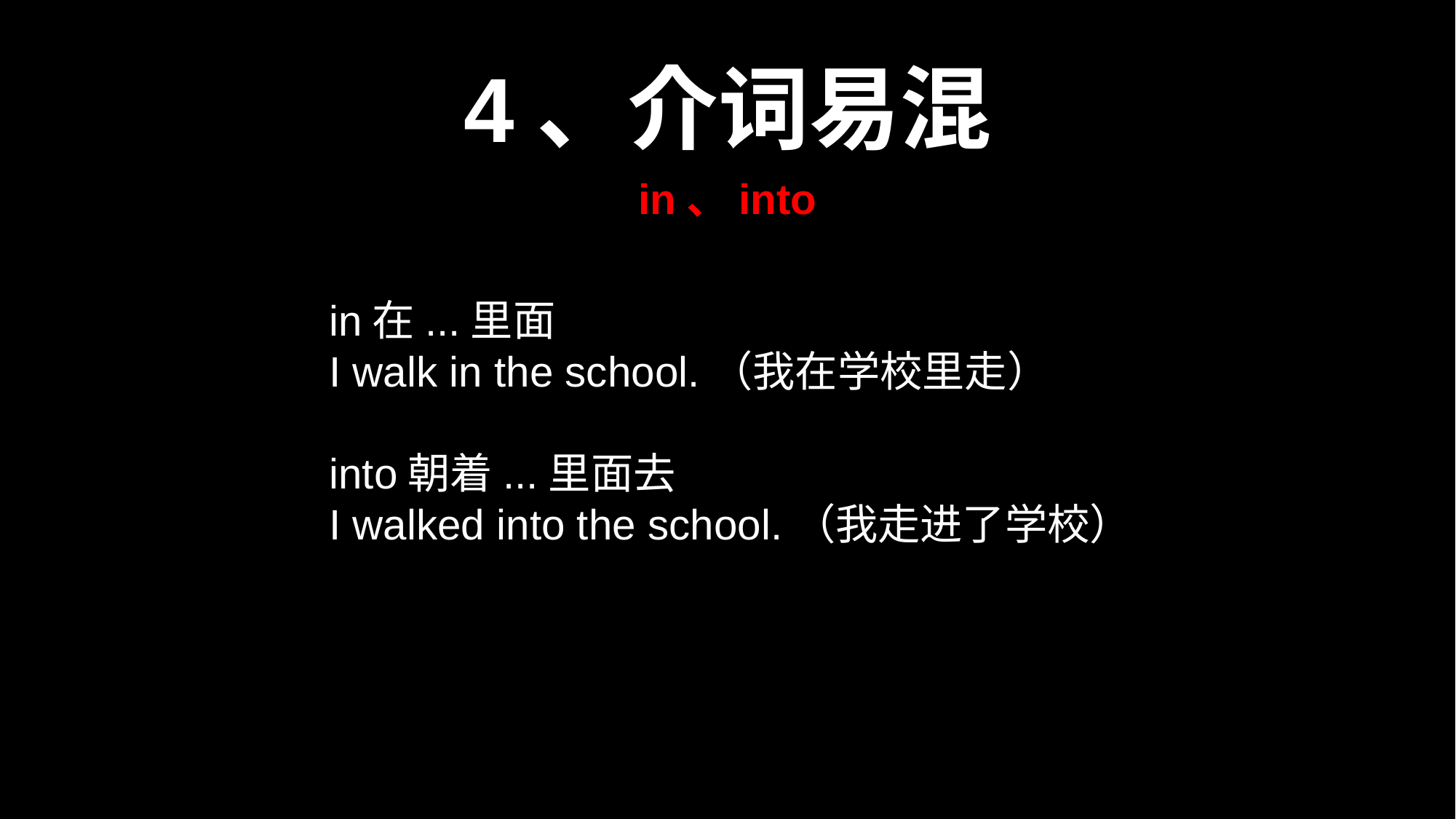

4、介词易混
in、into
in在...里面
I walk in the school.（我在学校里走）

into朝着...里面去
I walked into the school.（我走进了学校）